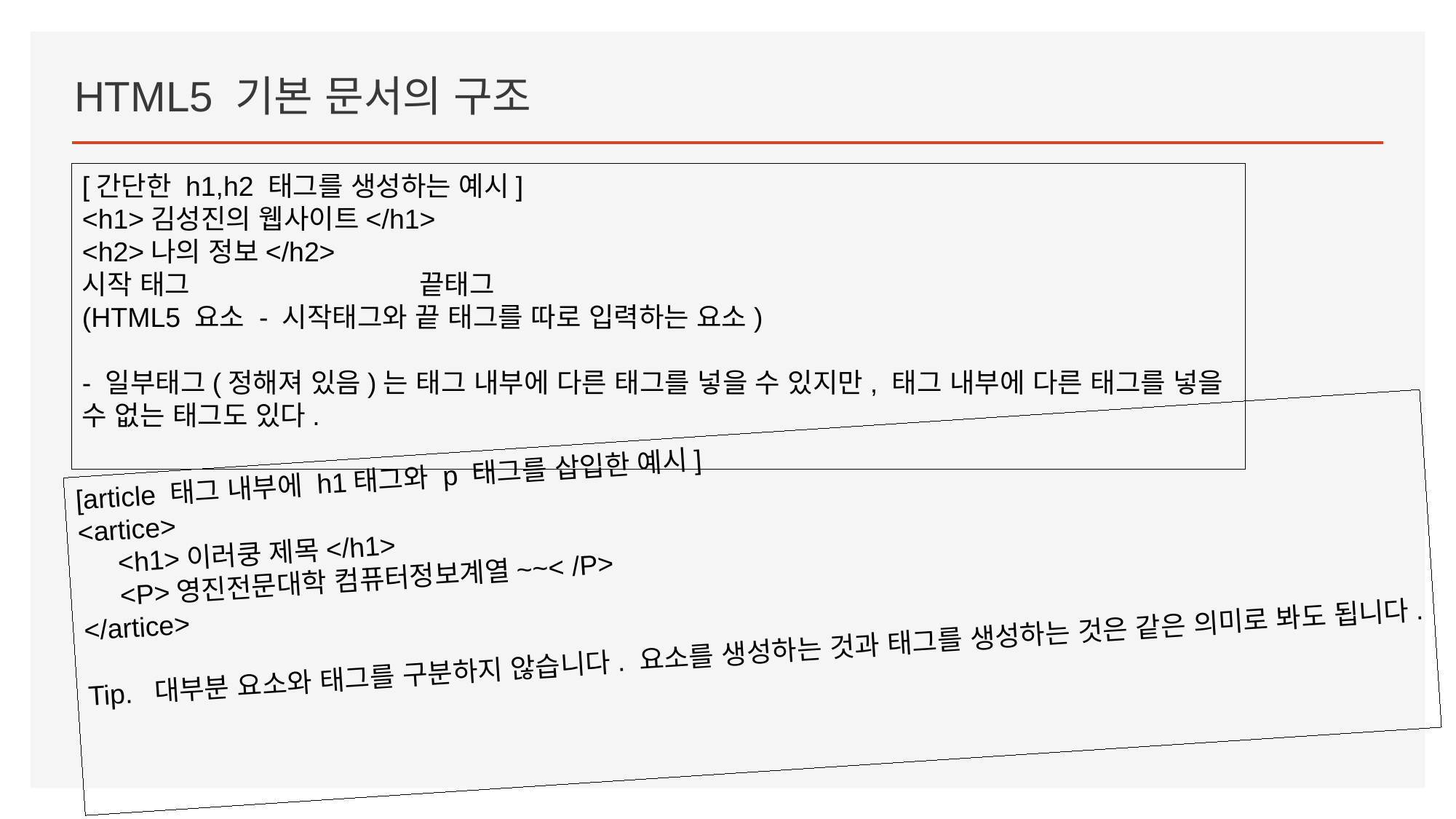

HTML5 기본 문서의 구조
[간단한 h1,h2 태그를 생성하는 예시]
<h1>김성진의 웹사이트</h1>
<h2>나의 정보</h2>
시작 태그                              끝태그
(HTML5 요소 - 시작태그와 끝 태그를 따로 입력하는 요소)

- 일부태그(정해져 있음)는 태그 내부에 다른 태그를 넣을 수 있지만, 태그 내부에 다른 태그를 넣을 수 없는 태그도 있다.
[article 태그 내부에 h1태그와 p 태그를 삽입한 예시]
<artice>
     <h1>이러쿵 제목</h1>
     <P>영진전문대학 컴퓨터정보계열~~< /P>
</artice>
Tip.  대부분 요소와 태그를 구분하지 않습니다. 요소를 생성하는 것과 태그를 생성하는 것은 같은 의미로 봐도 됩니다.